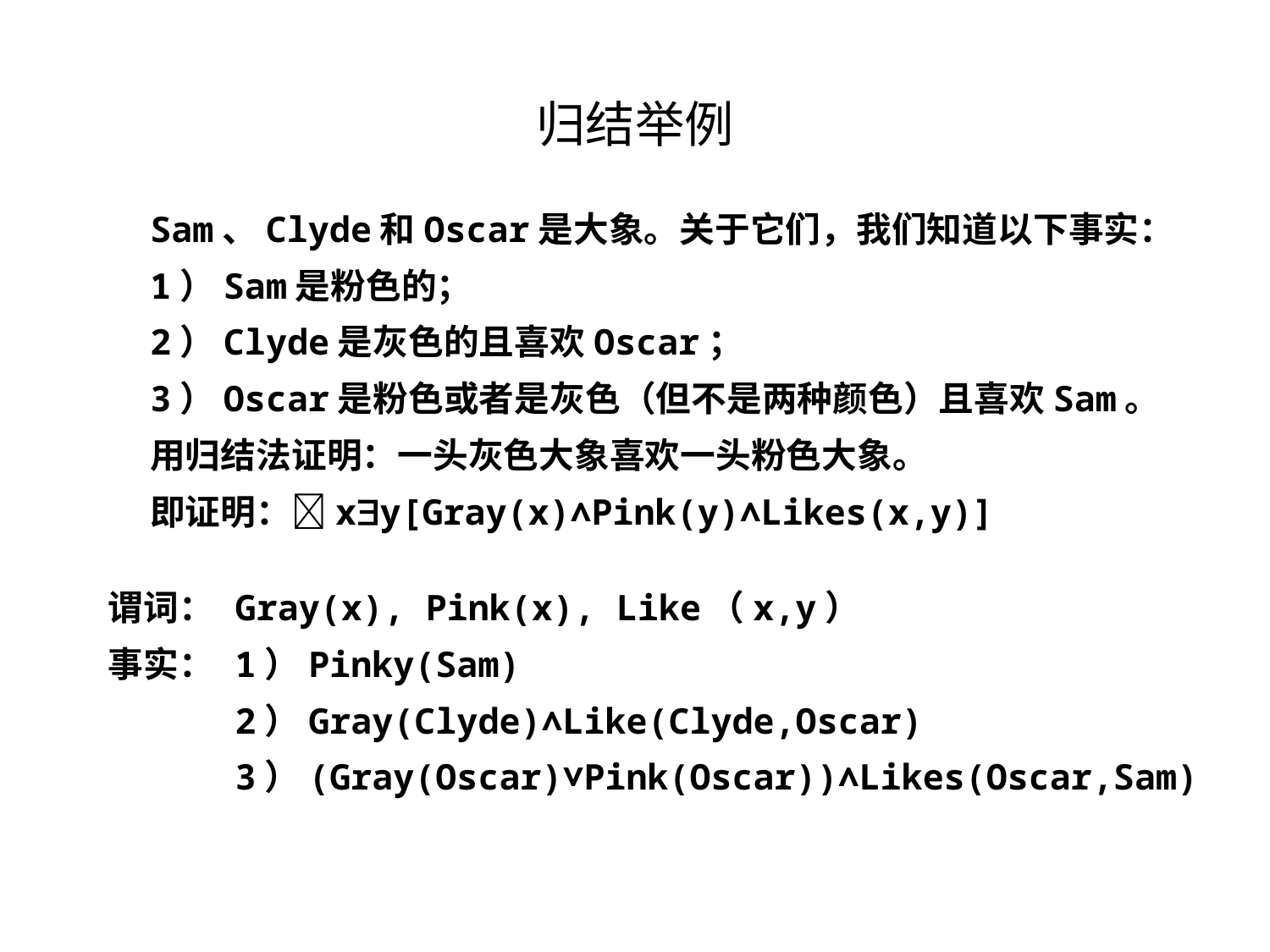

# 归结举例
Sam、Clyde和Oscar是大象。关于它们，我们知道以下事实：
1）Sam是粉色的；
2）Clyde是灰色的且喜欢Oscar；
3）Oscar是粉色或者是灰色（但不是两种颜色）且喜欢Sam。
用归结法证明：一头灰色大象喜欢一头粉色大象。
即证明：∃x∃y[Gray(x)∧Pink(y)∧Likes(x,y)]
谓词：	Gray(x), Pink(x), Like（x,y）
事实： 	1）Pinky(Sam)
	2）Gray(Clyde)∧Like(Clyde,Oscar)
	3）(Gray(Oscar)∨Pink(Oscar))∧Likes(Oscar,Sam)